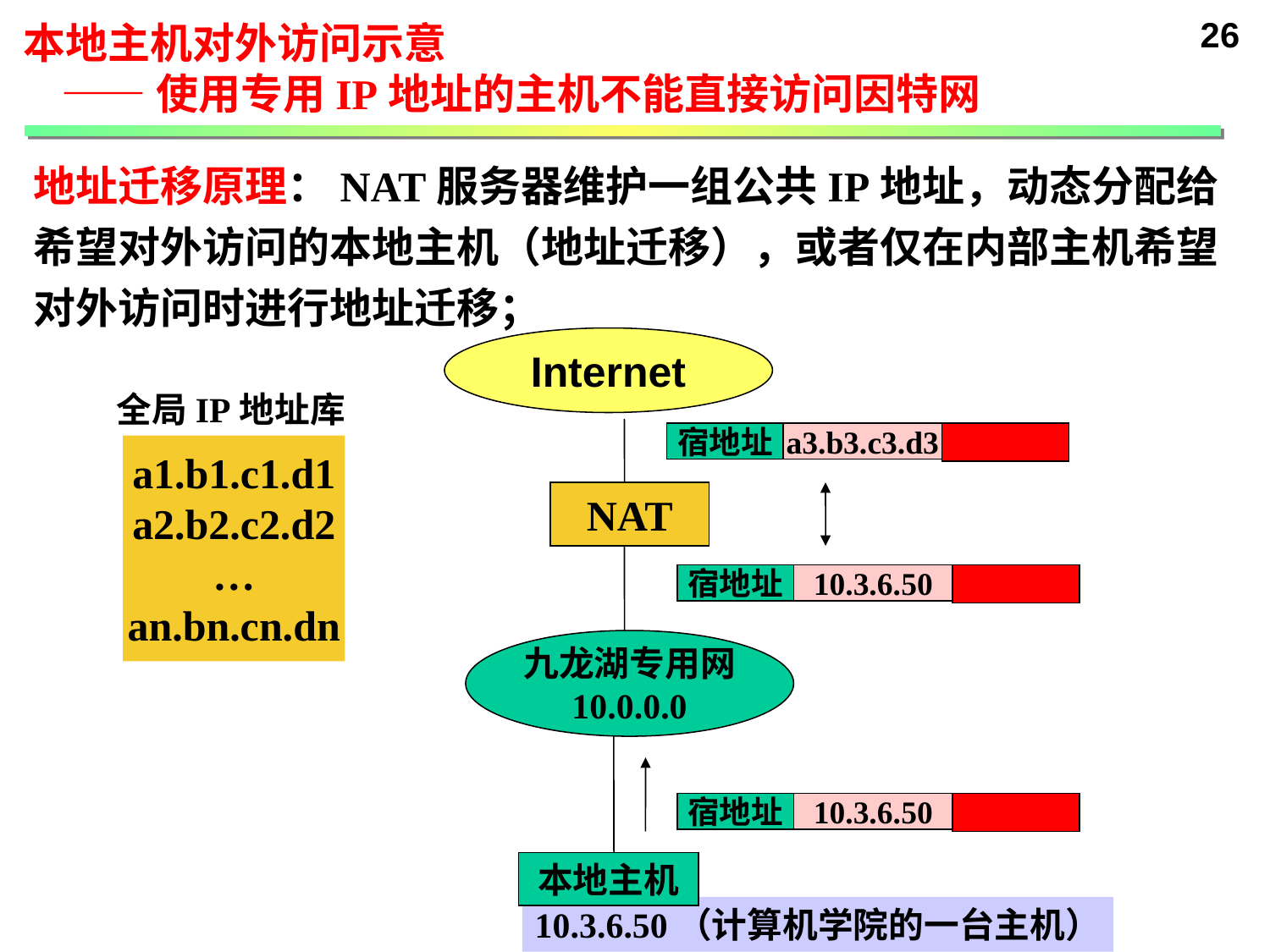

26
本地主机对外访问示意
    ——使用专用IP地址的主机不能直接访问因特网

地址迁移原理：NAT服务器维护一组公共IP地址，动态分配给希望对外访问的本地主机（地址迁移），或者仅在内部主机希望对外访问时进行地址迁移；
Internet
全局IP地址库

宿地址
a3.b3.c3.d3

a1.b1.c1.d1
a2.b2.c2.d2
…
an.bn.cn.dn
NAT

宿地址
10.3.6.50

九龙湖专用网
10.0.0.0

宿地址
10.3.6.50

本地主机
10.3.6.50（计算机学院的一台主机）